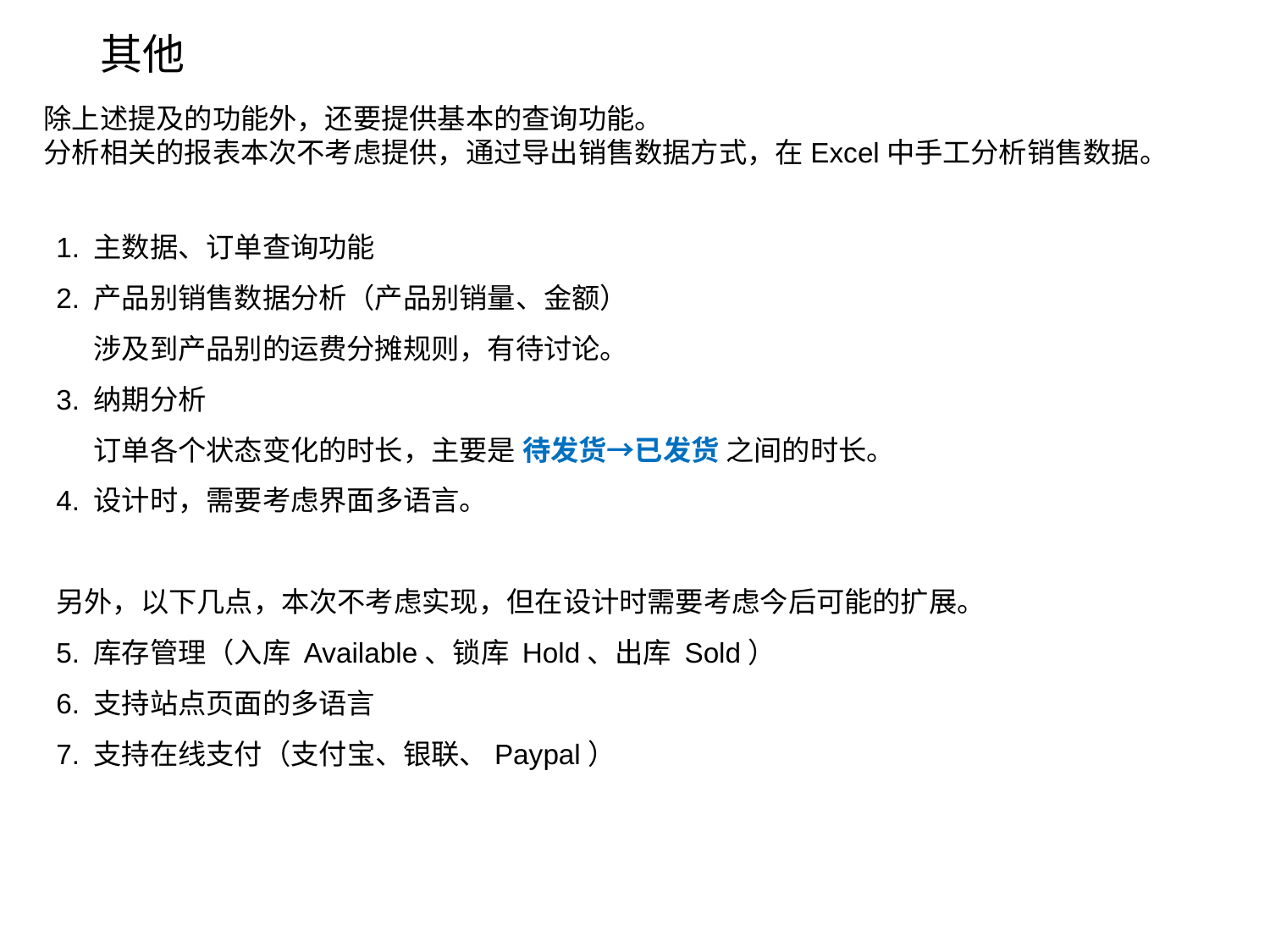

# 其他
除上述提及的功能外，还要提供基本的查询功能。
分析相关的报表本次不考虑提供，通过导出销售数据方式，在Excel中手工分析销售数据。
主数据、订单查询功能
产品别销售数据分析（产品别销量、金额）
涉及到产品别的运费分摊规则，有待讨论。
纳期分析
订单各个状态变化的时长，主要是 待发货→已发货 之间的时长。
设计时，需要考虑界面多语言。

另外，以下几点，本次不考虑实现，但在设计时需要考虑今后可能的扩展。
库存管理（入库 Available、锁库 Hold、出库 Sold）
支持站点页面的多语言
支持在线支付（支付宝、银联、Paypal）